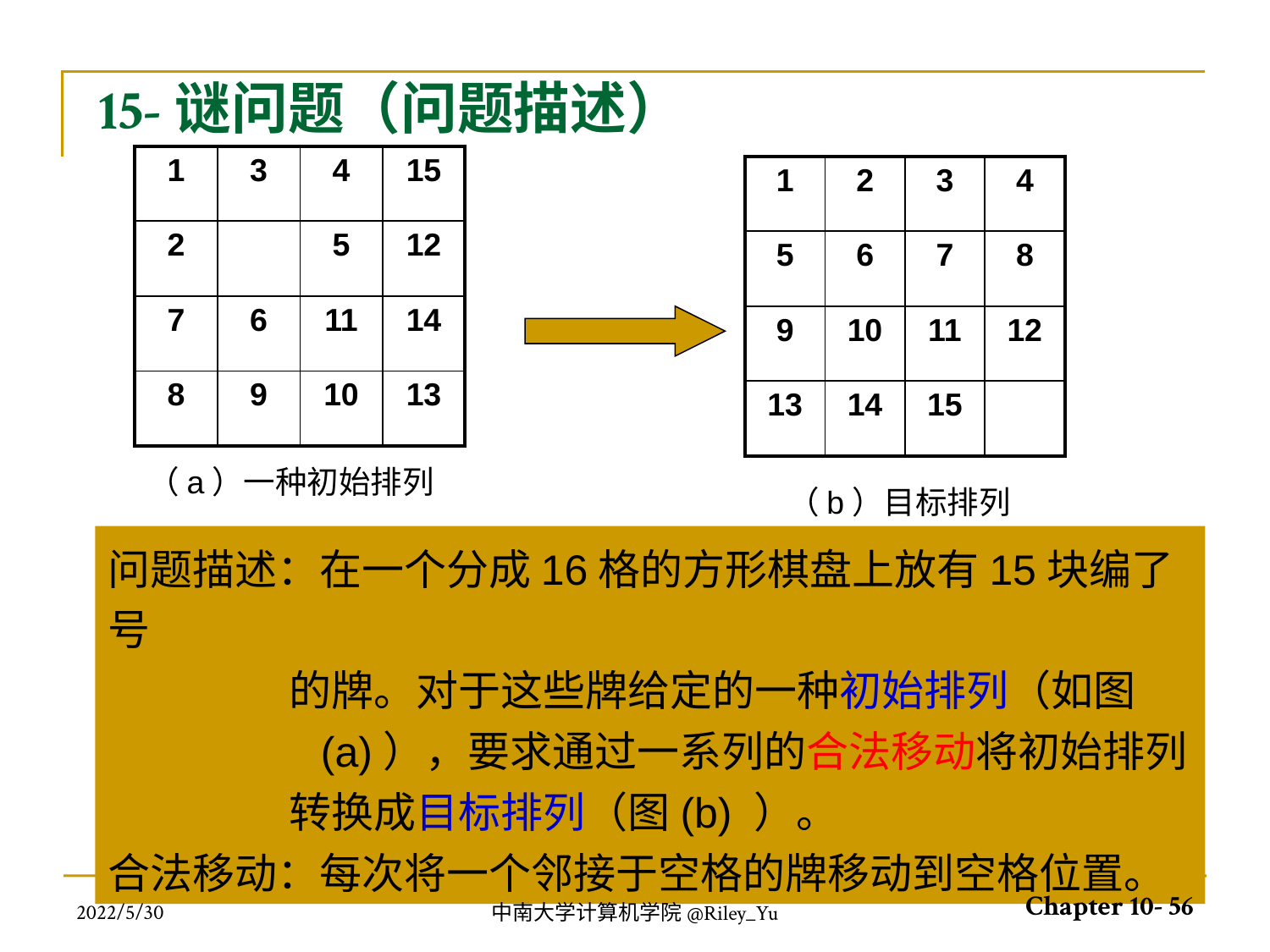

# 15-谜问题（问题描述）
| 1 | 3 | 4 | 15 |
| --- | --- | --- | --- |
| 2 |  | 5 | 12 |
| 7 | 6 | 11 | 14 |
| 8 | 9 | 10 | 13 |
| 1 | 2 | 3 | 4 |
| --- | --- | --- | --- |
| 5 | 6 | 7 | 8 |
| 9 | 10 | 11 | 12 |
| 13 | 14 | 15 |  |

（a）一种初始排列
（b）目标排列
问题描述：在一个分成16格的方形棋盘上放有15块编了号
                  的牌。对于这些牌给定的一种初始排列（如图
                  (a)），要求通过一系列的合法移动将初始排列
                  转换成目标排列（图(b) ）。
合法移动：每次将一个邻接于空格的牌移动到空格位置。
2022/5/30
Chapter 10- 56
中南大学计算机学院@Riley_Yu